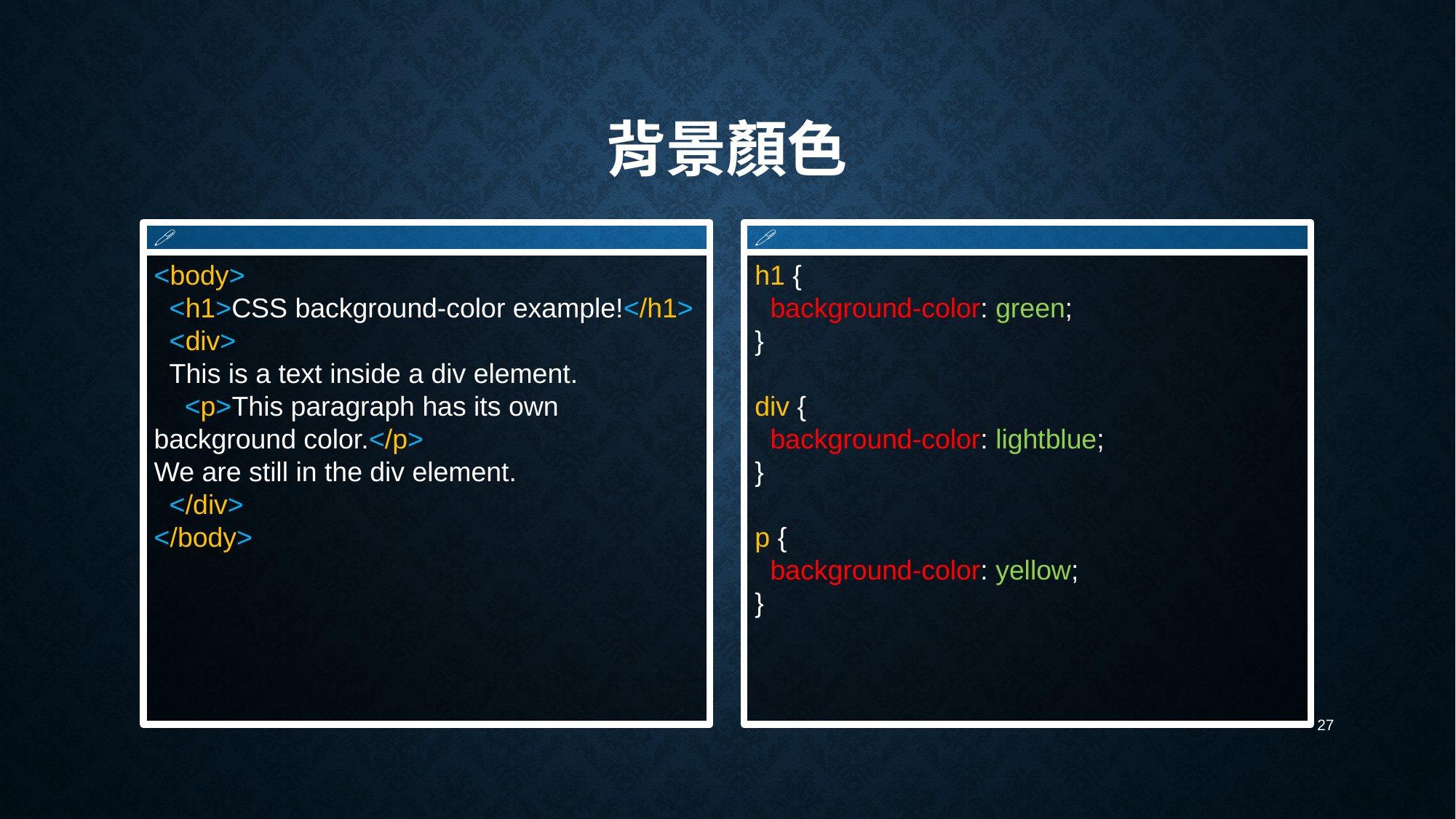

# 背景顏色
🖊
<body>
  <h1>CSS background-color example!</h1>
  <div>
  This is a text inside a div element.
    <p>This paragraph has its own background color.</p>
We are still in the div element.
  </div>
</body>
🖊
h1 {
  background-color: green;
}

div {
  background-color: lightblue;
}

p {
  background-color: yellow;
}
27